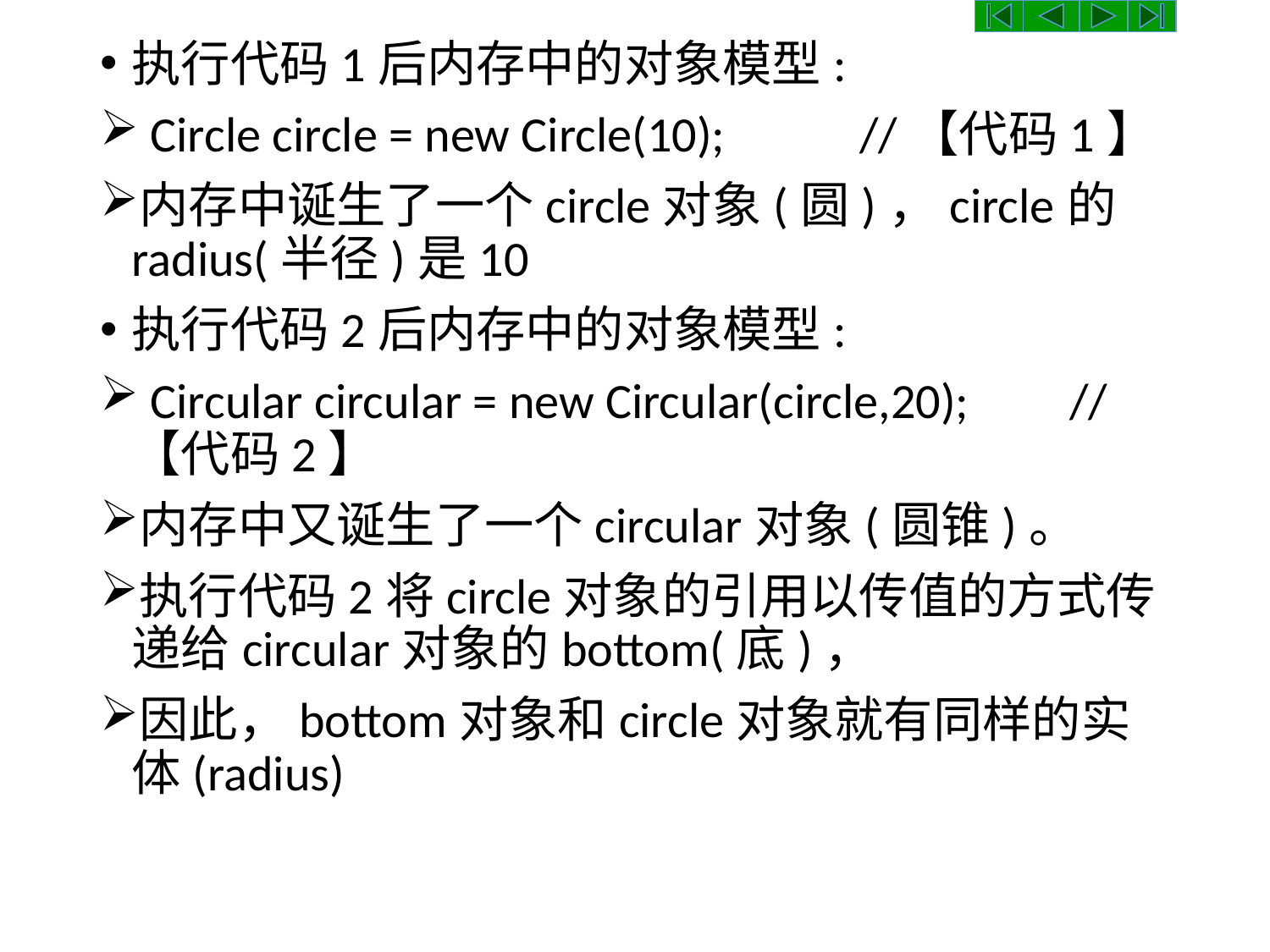

执行代码1后内存中的对象模型:
 Circle circle = new Circle(10);            //【代码1】
内存中诞生了一个circle对象(圆)，circle的radius(半径)是10
执行代码2后内存中的对象模型:
 Circular circular = new Circular(circle,20);         //【代码2】
内存中又诞生了一个circular对象(圆锥)。
执行代码2将circle对象的引用以传值的方式传递给circular对象的bottom(底)，
因此，bottom对象和circle对象就有同样的实体(radius)